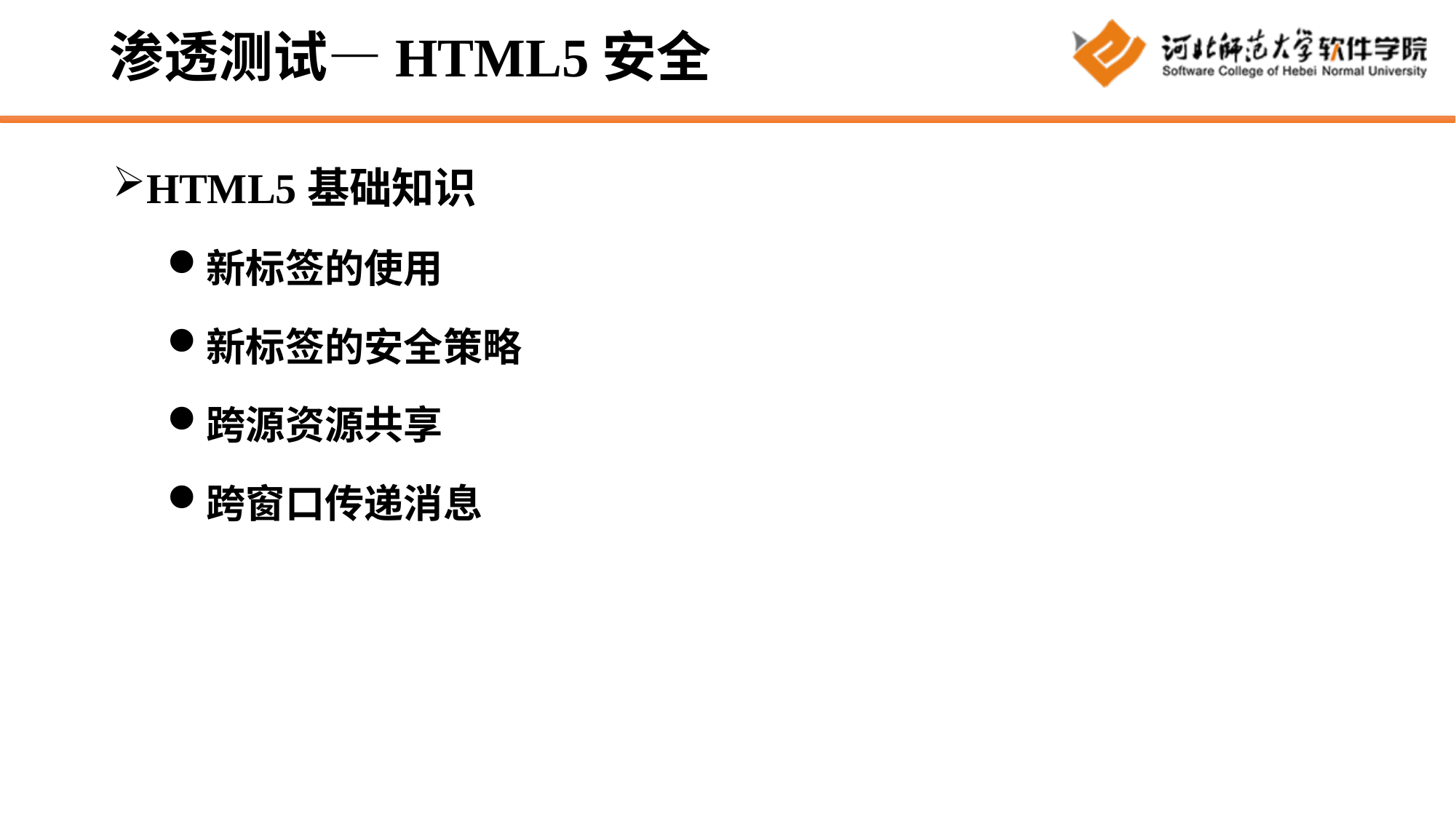

# 渗透测试—HTML5安全
HTML5基础知识
新标签的使用
新标签的安全策略
跨源资源共享
跨窗口传递消息